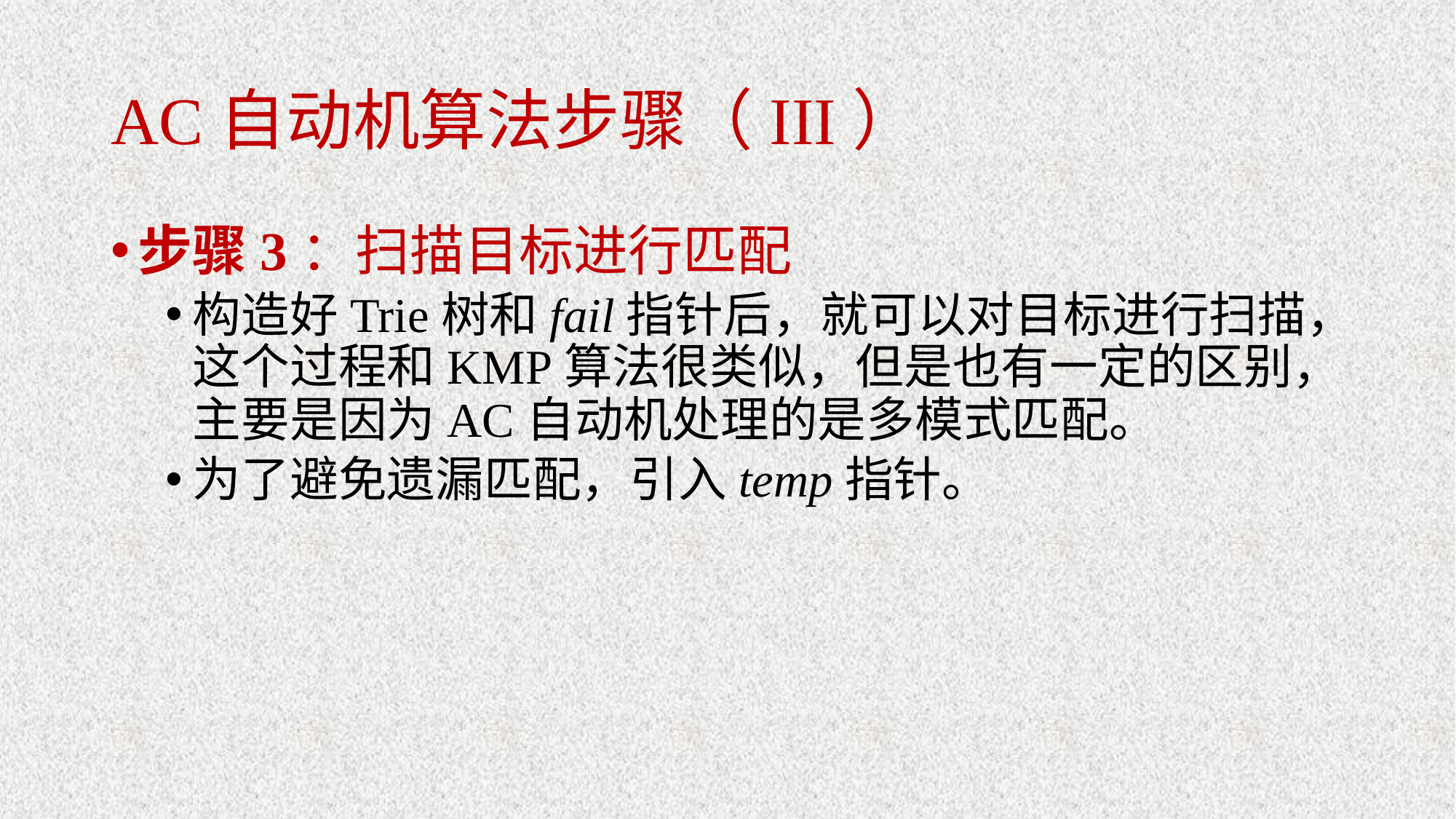

# AC自动机算法步骤（III）
步骤3：扫描目标进行匹配
构造好Trie树和fail指针后，就可以对目标进行扫描，这个过程和KMP算法很类似，但是也有一定的区别，主要是因为AC自动机处理的是多模式匹配。
为了避免遗漏匹配，引入temp指针。